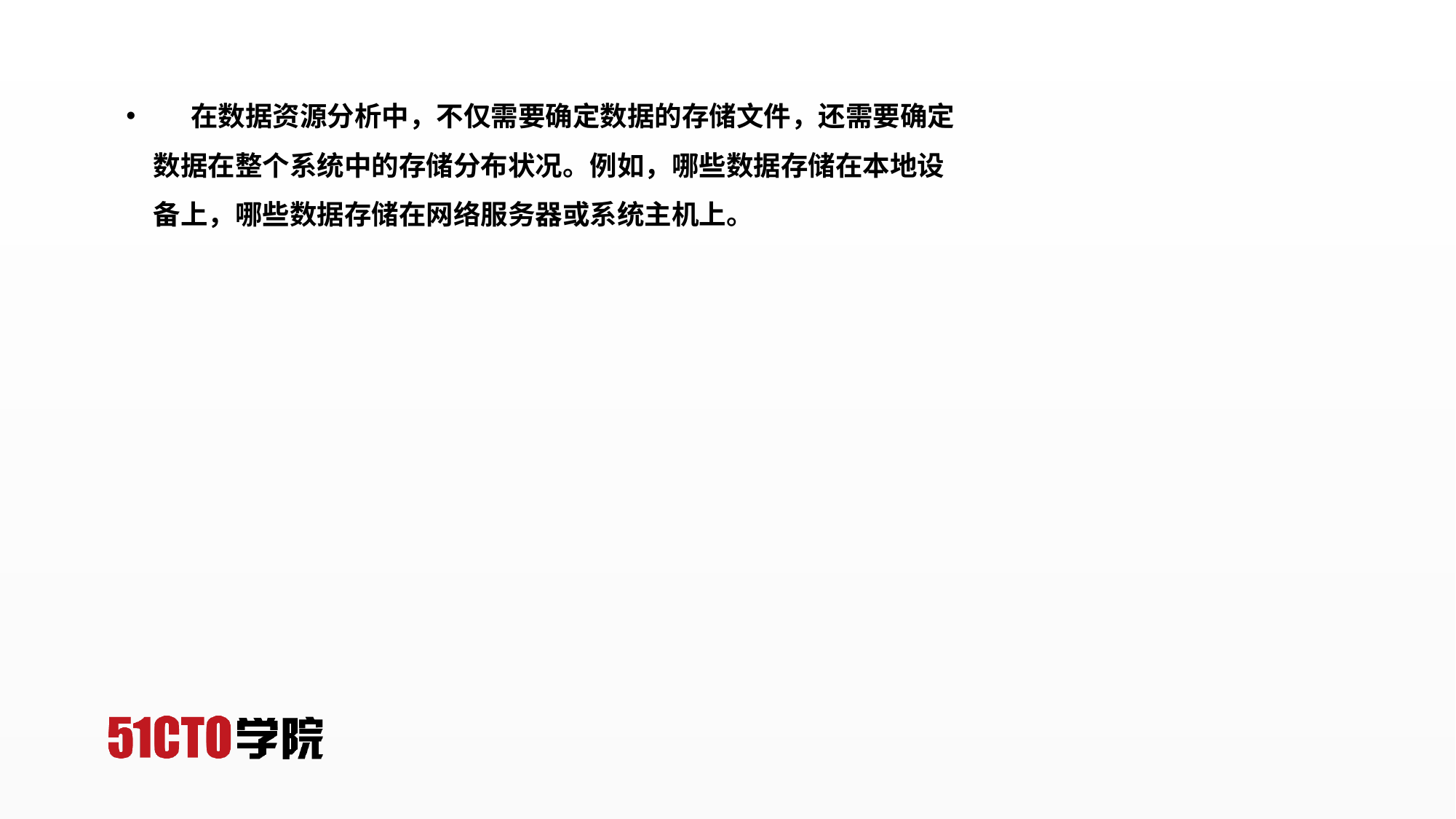

在数据资源分析中，不仅需要确定数据的存储文件，还需要确定数据在整个系统中的存储分布状况。例如，哪些数据存储在本地设备上，哪些数据存储在网络服务器或系统主机上。